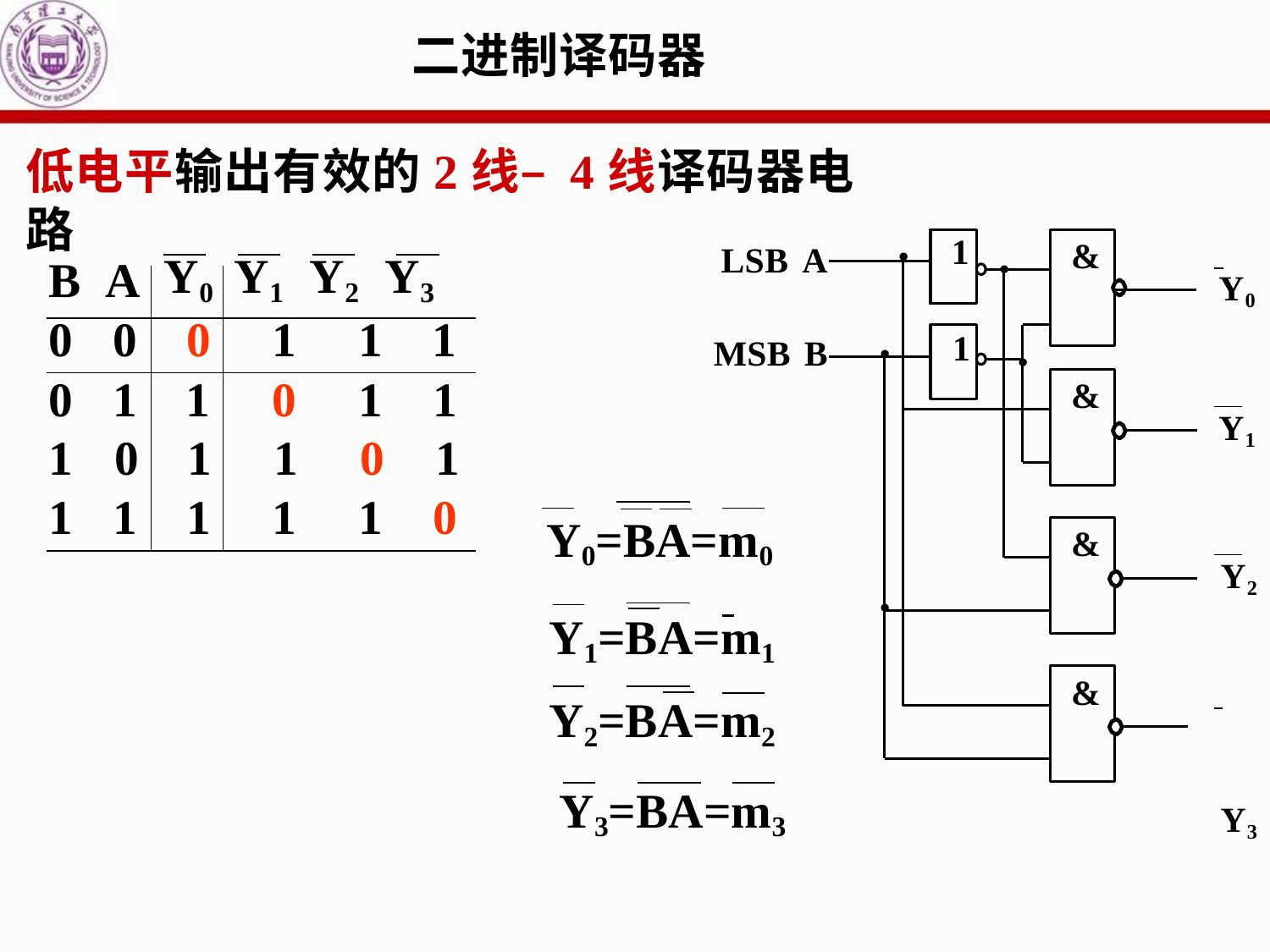

# 二进制译码器
低电平输出有效的2线– 4线译码器电路
.
.
1

&

Y0
LSB A

| B | A | Y0 | Y1 | Y2 | Y3 |
| --- | --- | --- | --- | --- | --- |
| 0 | 0 | 0 | 1 | 1 | 1 |
| 0 | 1 | 1 | 0 | 1 | 1 |
| 1 | 0 | 1 | 1 | 0 | 1 |
| 1 | 1 | 1 | 1 | 1 | 0 |

.
.

1
MSB B

&
Y1

Y0=BA=m0

&
Y2

.

Y1=BA=m1

&
 	 Y3

Y2=BA=m2

Y3=BA=m3